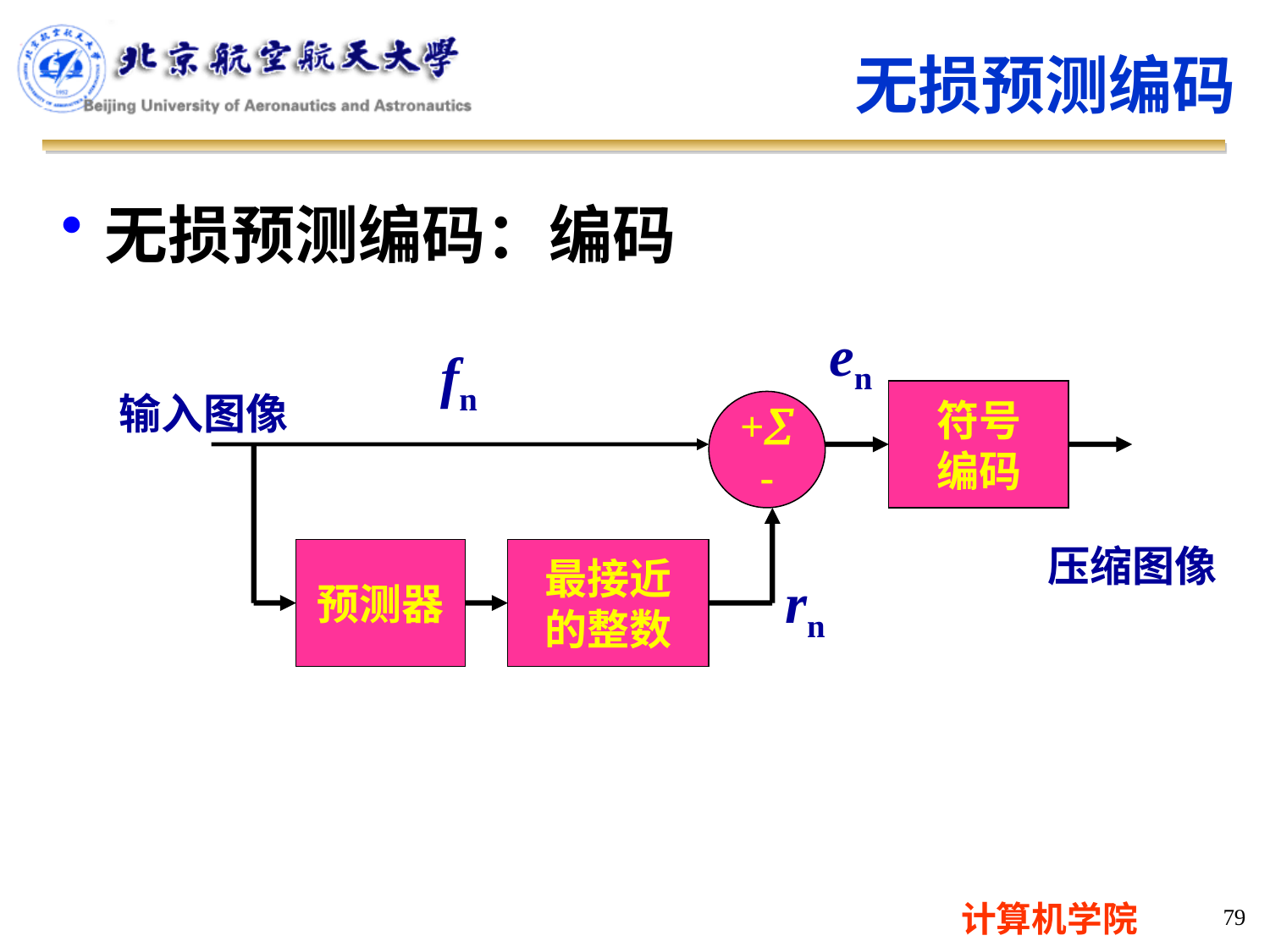

无损预测编码
无损预测编码：编码
en
fn
输入图像
符号
编码
+∑
-

压缩图像
预测器
最接近
的整数
rn

79